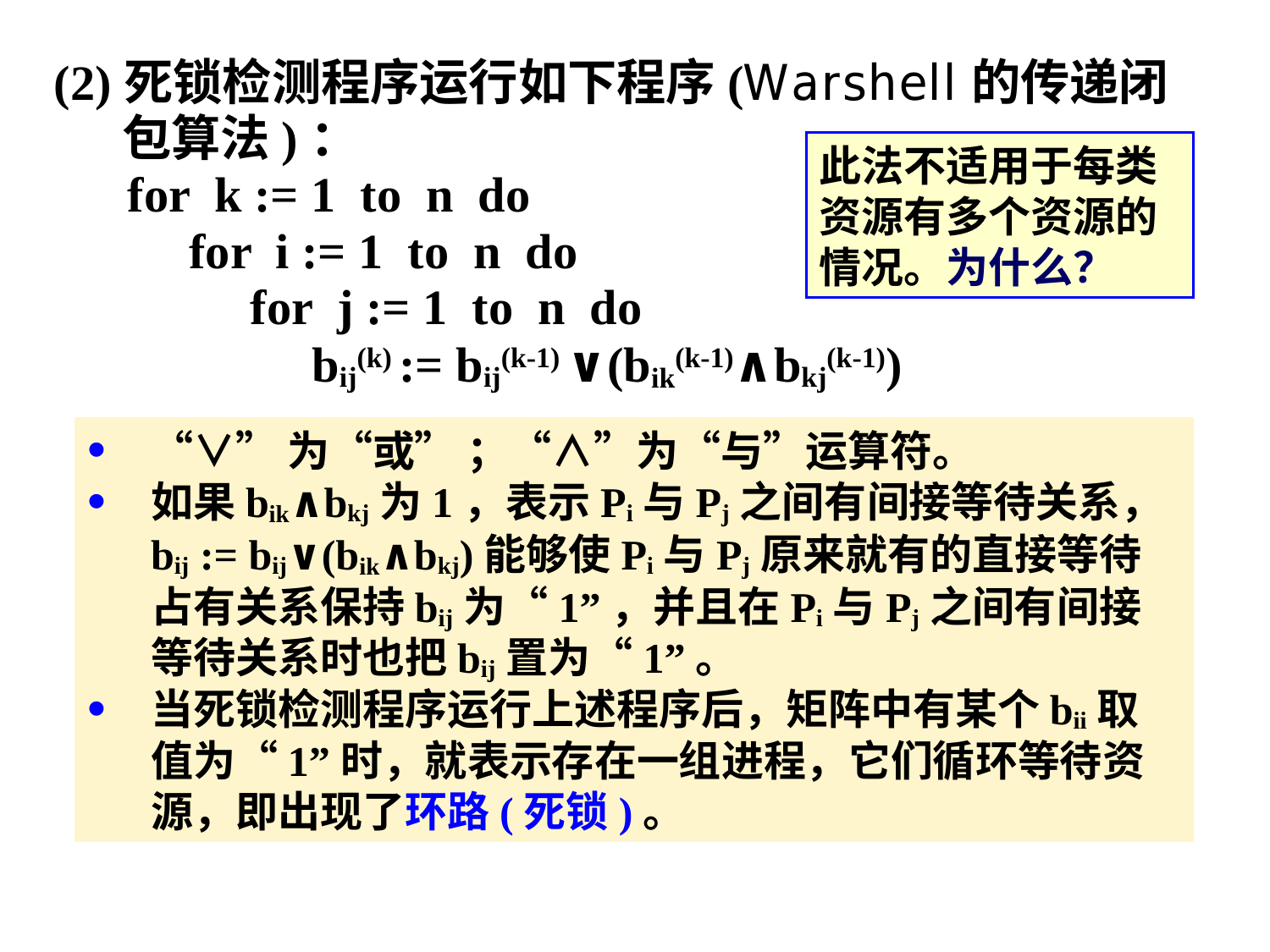

(2)死锁检测程序运行如下程序(Warshell的传递闭
     包算法)：
      for  k := 1  to  n  do
           for  i := 1  to  n  do
                for  j := 1  to  n  do
                     bij(k) := bij(k-1) ∨(bik(k-1)∧bkj(k-1))
此法不适用于每类资源有多个资源的情况。为什么？
“∨”为“或” ；“∧”为“与”运算符。
如果bik∧bkj为1，表示Pi与Pj之间有间接等待关系， bij := bij∨(bik∧bkj)能够使Pi与Pj原来就有的直接等待占有关系保持bij为“1”，并且在Pi与Pj之间有间接等待关系时也把bij置为“1”。
当死锁检测程序运行上述程序后，矩阵中有某个bii取值为“1”时，就表示存在一组进程，它们循环等待资源，即出现了环路(死锁)。
121